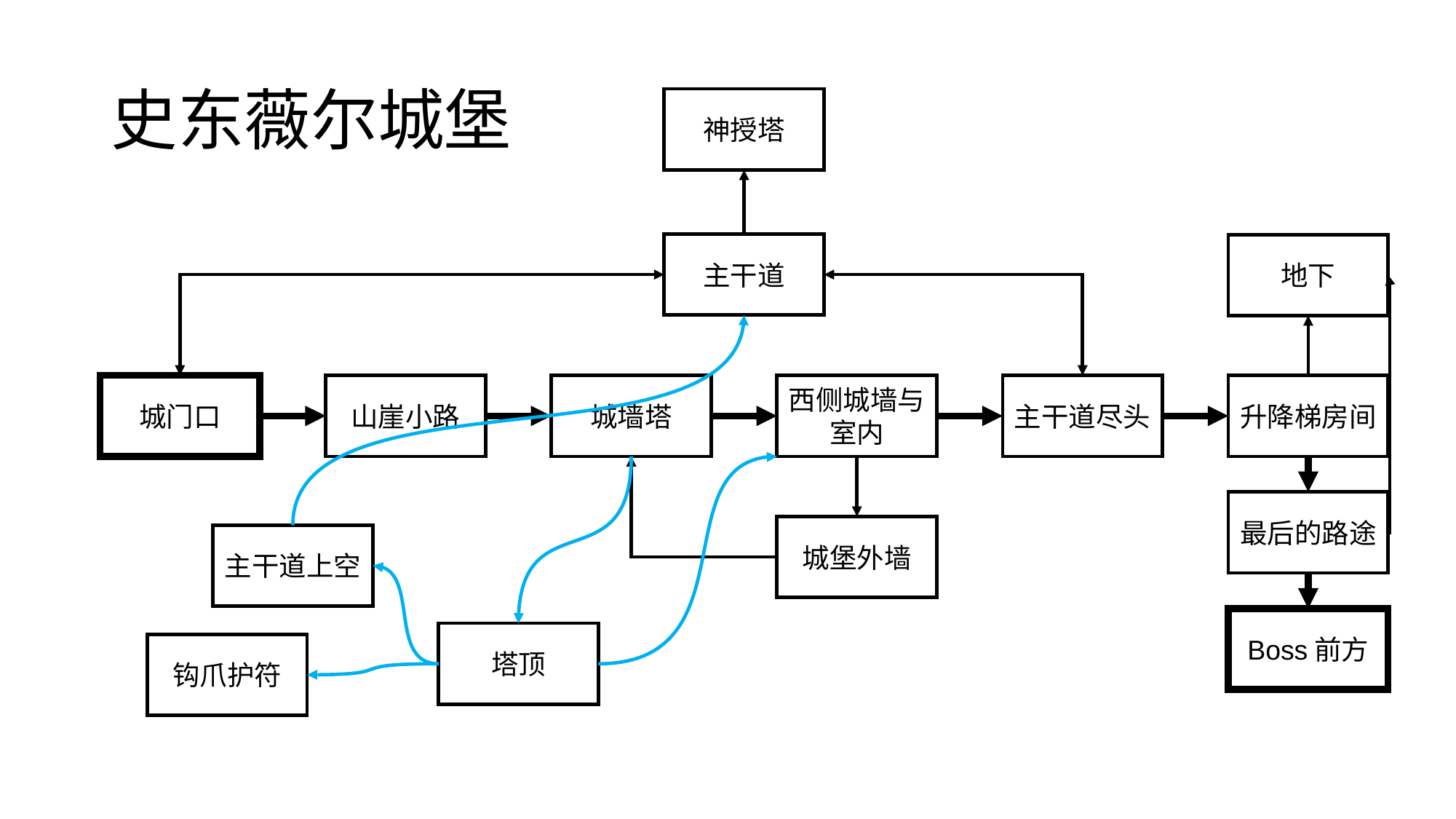

# 史东薇尔城堡
神授塔
主干道
地下
升降梯房间
山崖小路
城墙塔
西侧城墙与室内
主干道尽头
城门口
最后的路途
城堡外墙
主干道上空
Boss前方
塔顶
钩爪护符